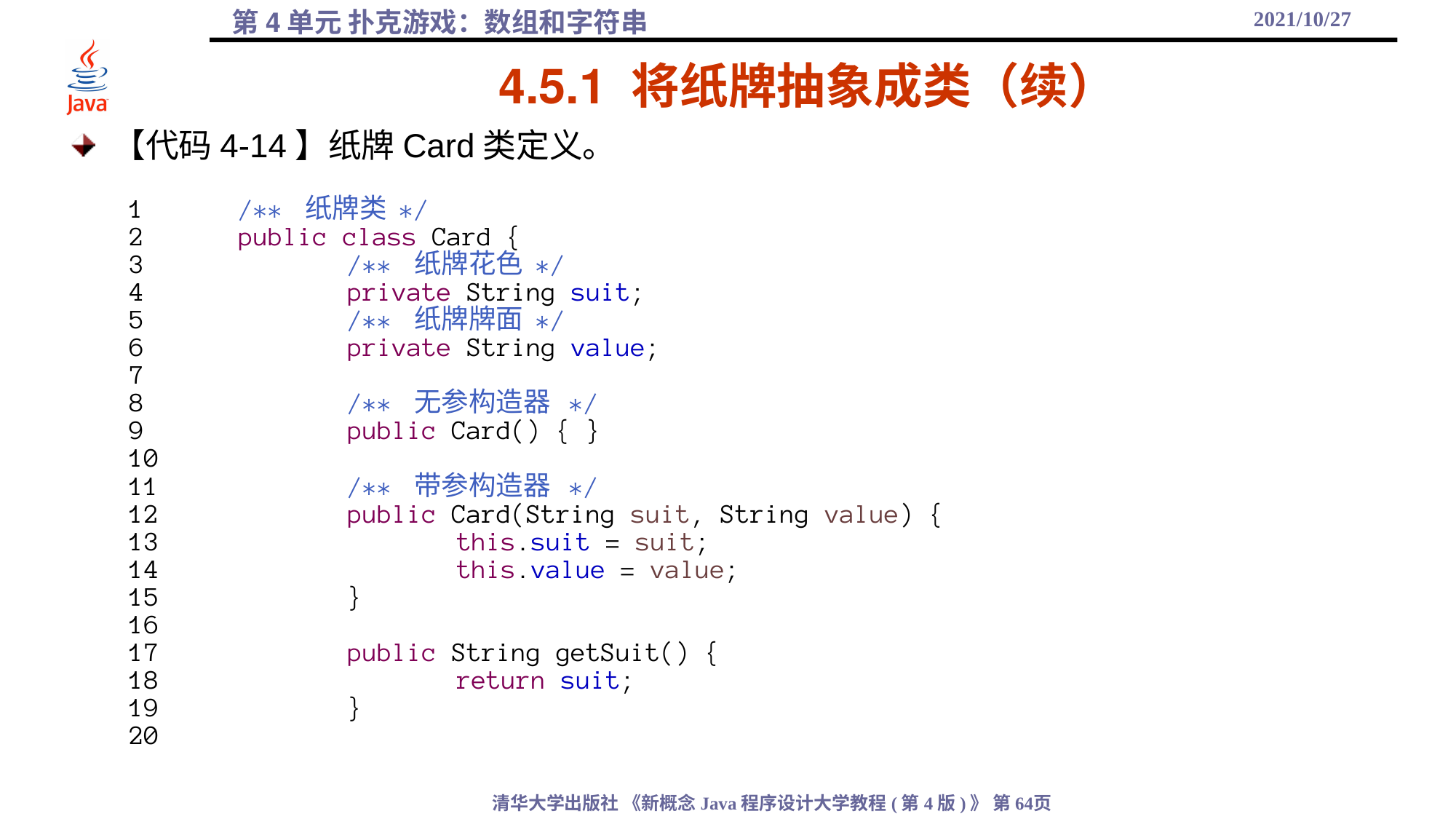

2021/10/27
# 4.5.1 将纸牌抽象成类（续）
【代码4-14】纸牌Card类定义。
1	/** 纸牌类 */
2	public class Card {
3		/** 纸牌花色 */
4		private String suit;
5		/** 纸牌牌面 */
6		private String value;
7
8		/** 无参构造器  */
9		public Card() { }
10
11		/** 带参构造器  */
12		public Card(String suit, String value) {
13			this.suit = suit;
14			this.value = value;
15		}
16
17		public String getSuit() {
18			return suit;
19		}
20